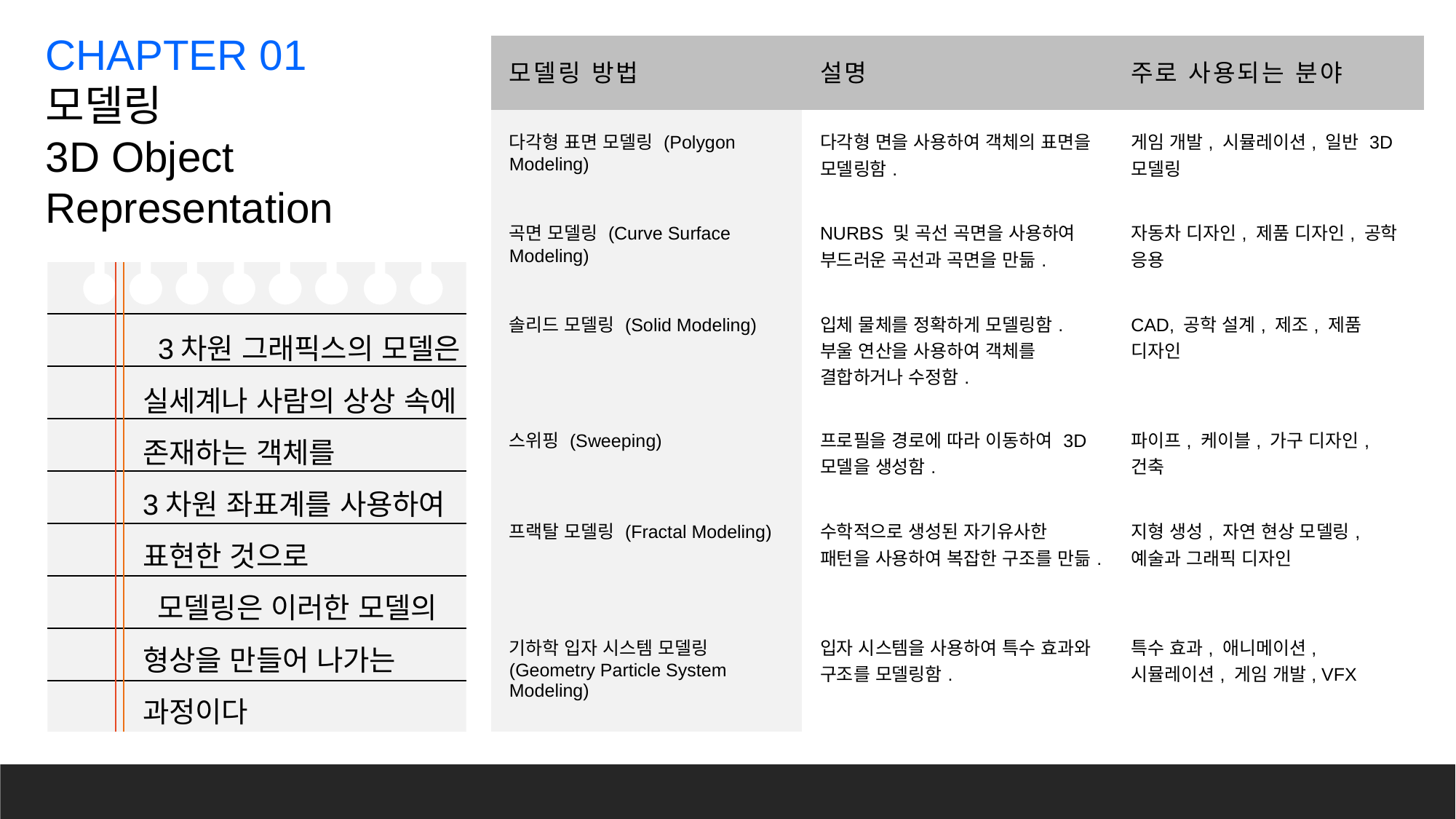

CHAPTER 01
모델링
3D Object
Representation

| 모델링 방법 | 설명 | 주로 사용되는 분야 |
| --- | --- | --- |
| 다각형 표면 모델링 (Polygon Modeling) | 다각형 면을 사용하여 객체의 표면을 모델링함. | 게임 개발, 시뮬레이션, 일반 3D 모델링 |
| 곡면 모델링 (Curve Surface Modeling) | NURBS 및 곡선 곡면을 사용하여 부드러운 곡선과 곡면을 만듦. | 자동차 디자인, 제품 디자인, 공학 응용 |
| 솔리드 모델링 (Solid Modeling) | 입체 물체를 정확하게 모델링함. 부울 연산을 사용하여 객체를 결합하거나 수정함. | CAD, 공학 설계, 제조, 제품 디자인 |
| 스위핑 (Sweeping) | 프로필을 경로에 따라 이동하여 3D 모델을 생성함. | 파이프, 케이블, 가구 디자인, 건축 |
| 프랙탈 모델링 (Fractal Modeling) | 수학적으로 생성된 자기유사한 패턴을 사용하여 복잡한 구조를 만듦. | 지형 생성, 자연 현상 모델링, 예술과 그래픽 디자인 |
| 기하학 입자 시스템 모델링 (Geometry Particle System Modeling) | 입자 시스템을 사용하여 특수 효과와 구조를 모델링함. | 특수 효과, 애니메이션, 시뮬레이션, 게임 개발, VFX |

  3차원 그래픽스의 모델은 실세계나 사람의 상상 속에 존재하는 객체를
3차원 좌표계를 사용하여 표현한 것으로
 모델링은 이러한 모델의 형상을 만들어 나가는 과정이다